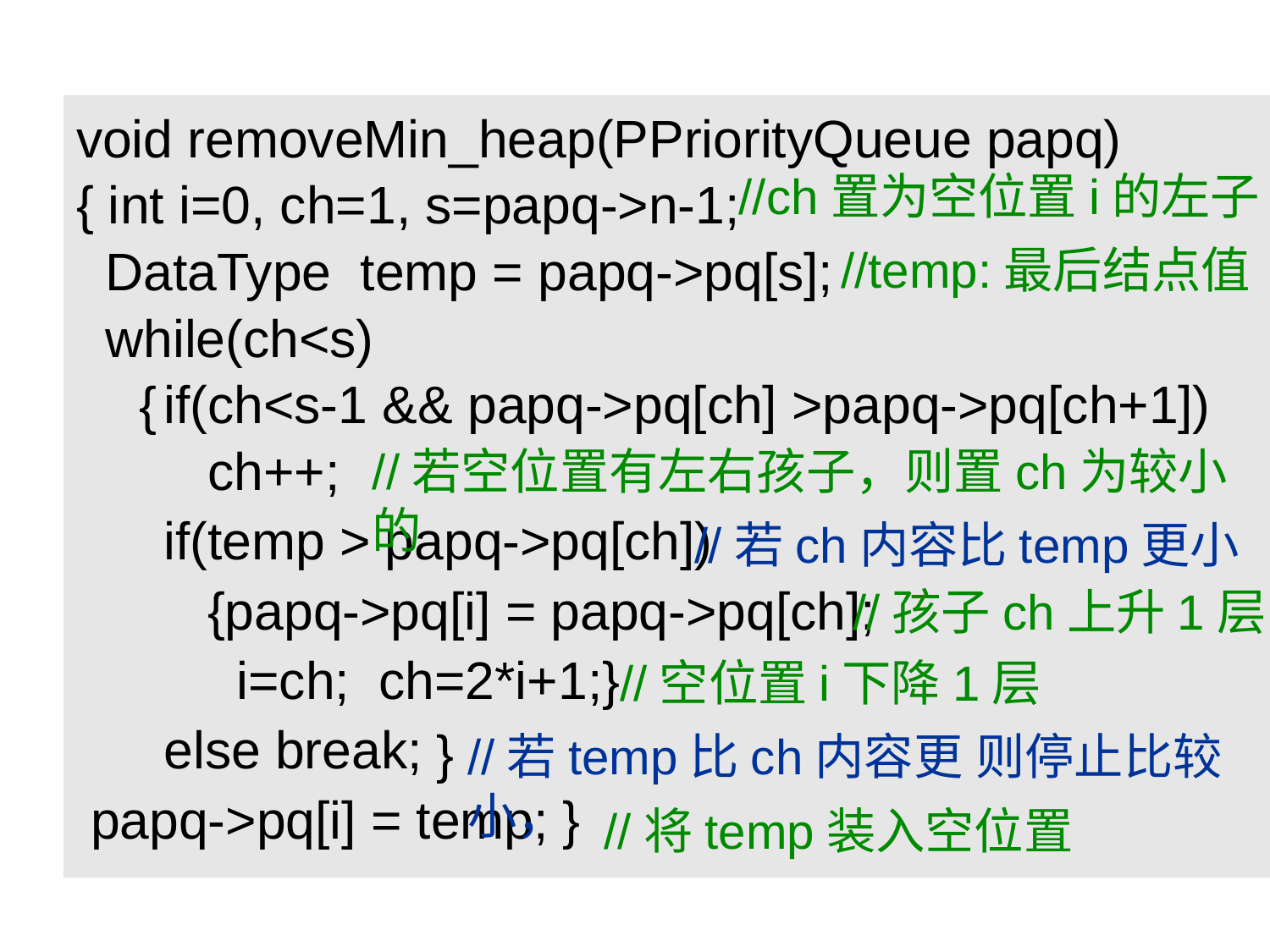

void removeMin_heap(PPriorityQueue papq)
{ int i=0, ch=1, s=papq->n-1;
  DataType  temp = papq->pq[s];
  while(ch<s)
      if(ch<s-1 && papq->pq[ch] >papq->pq[ch+1])
         ch++;
      if(temp > papq->pq[ch])
         {papq->pq[i] = papq->pq[ch];
           i=ch;  ch=2*i+1;}
      else break;
 papq->pq[i] = temp; }
//ch置为空位置i的左子
//temp:最后结点值
{
//若空位置有左右孩子，则置ch为较小的
//若ch内容比temp更小
//孩子ch上升1层
//空位置i下降1层
}
//若temp比ch内容更小，
则停止比较
//将temp装入空位置